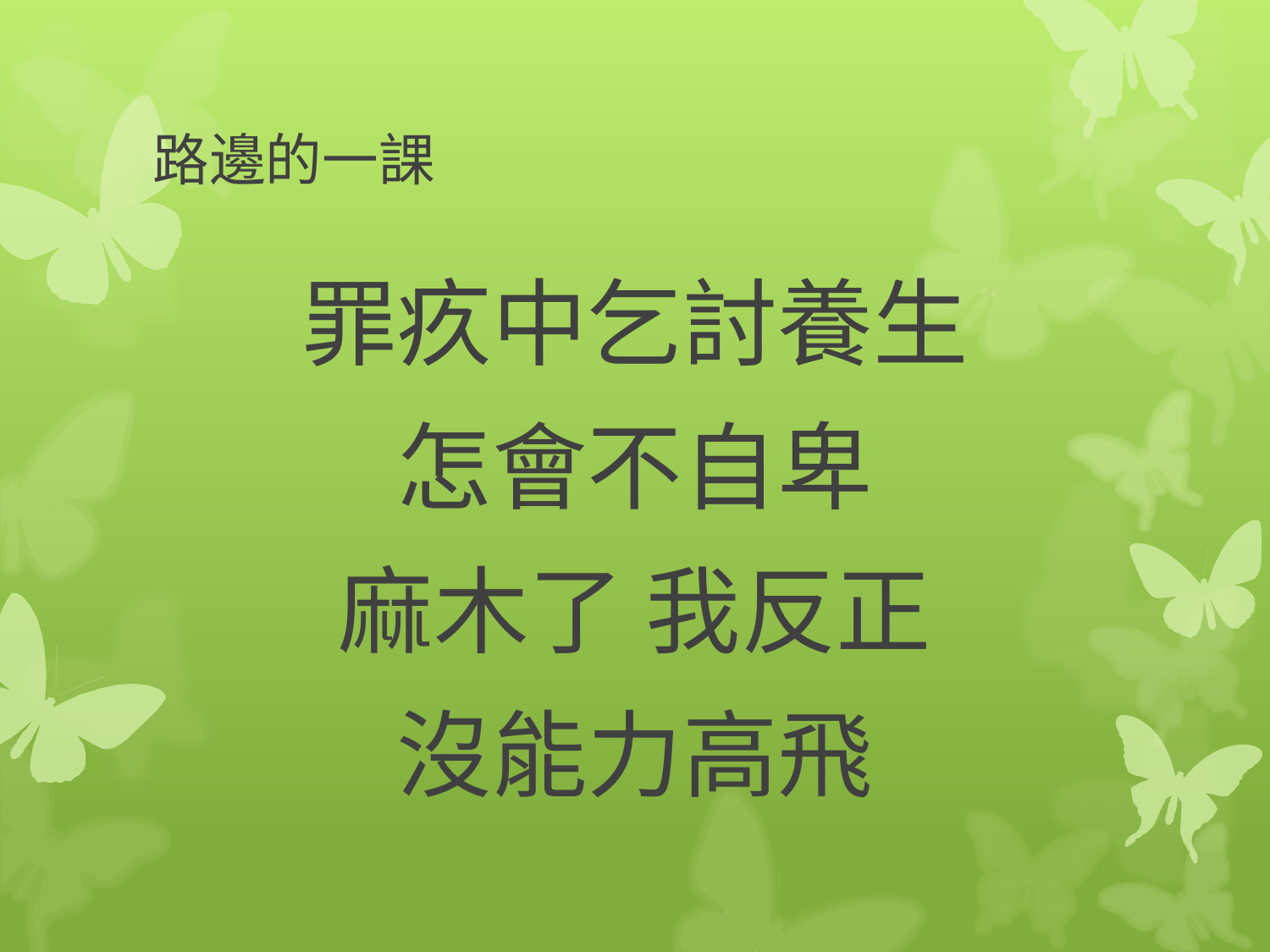

# 路邊的一課
罪疚中乞討養生
怎會不自卑
麻木了 我反正
沒能力高飛